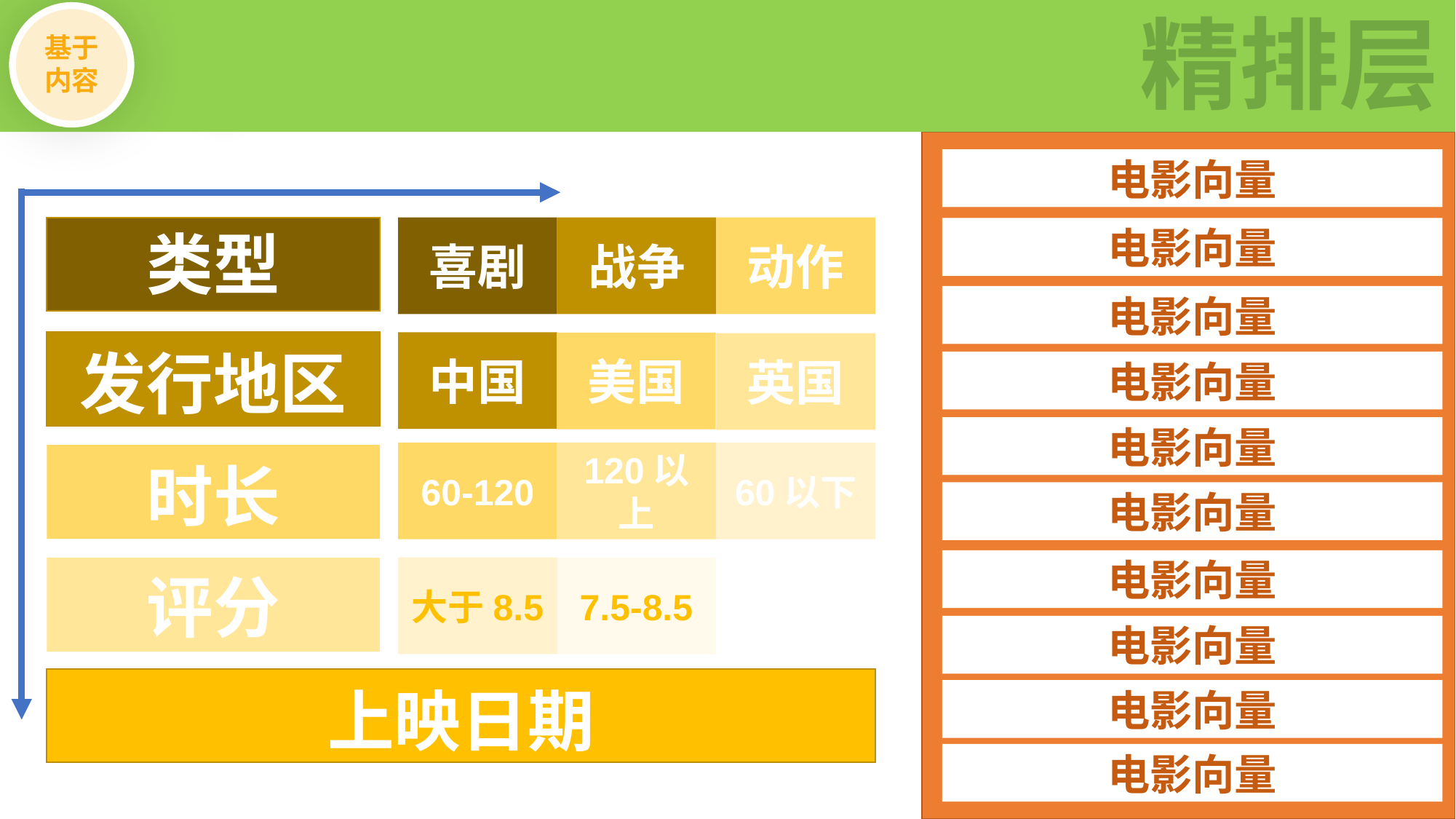

总体布局
精排层

基于
内容

电影向量

类型
喜剧
战争
动作
电影向量
电影向量
用户向量

中国
美国
英国
发行地区
电影向量
电影向量1
电影向量2
电影向量3
······
电影向量N-1
电影向量N
电影向量
60-120
120以上
60以下

时长
召回层
交互
向量更新层
电影向量
电影向量
大于8.5
7.5-8.5

评分
电影向量

上映日期
电影向量
电影向量